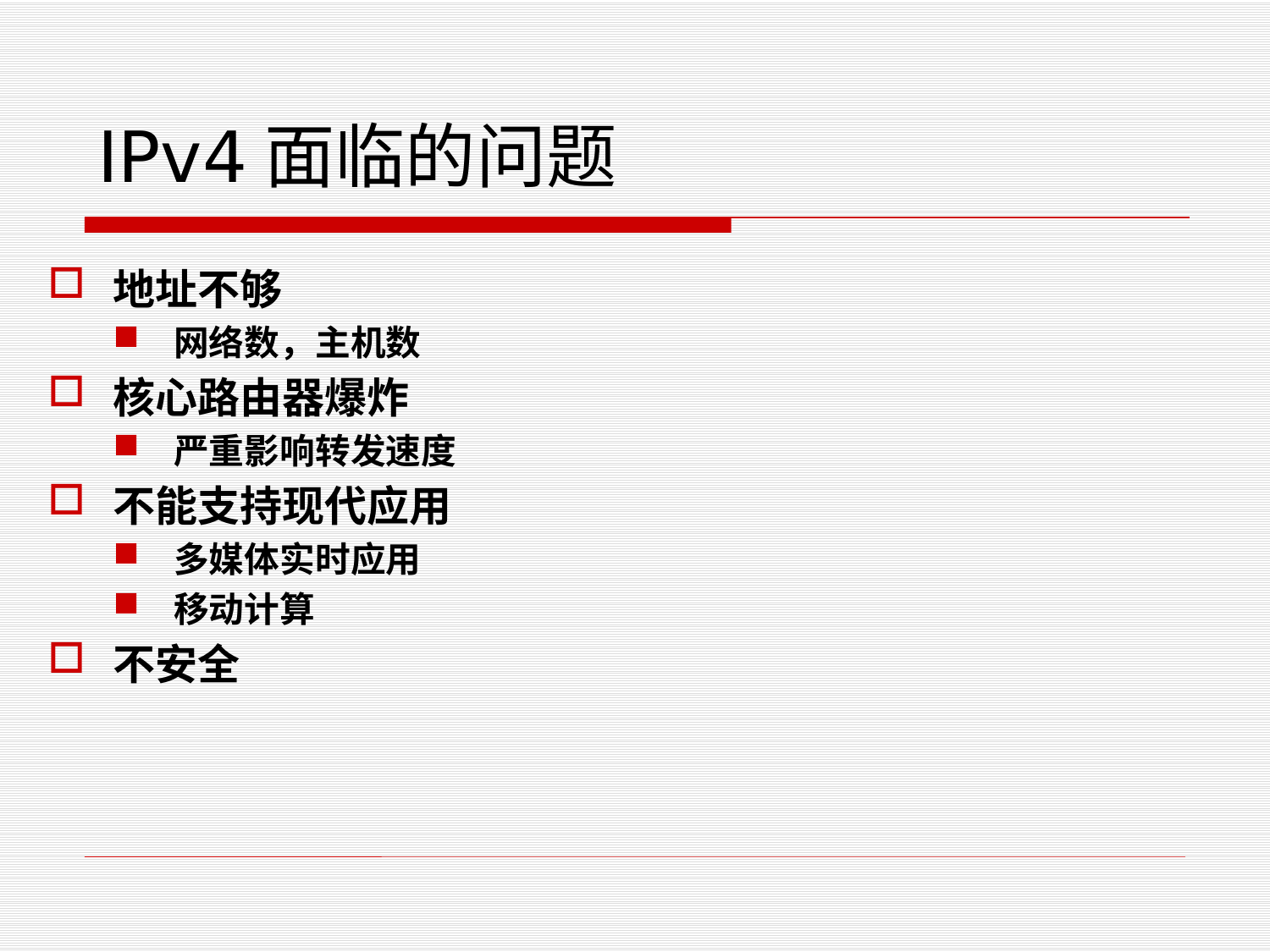

# IPv4面临的问题
地址不够
网络数，主机数
核心路由器爆炸
严重影响转发速度
不能支持现代应用
多媒体实时应用
移动计算
不安全